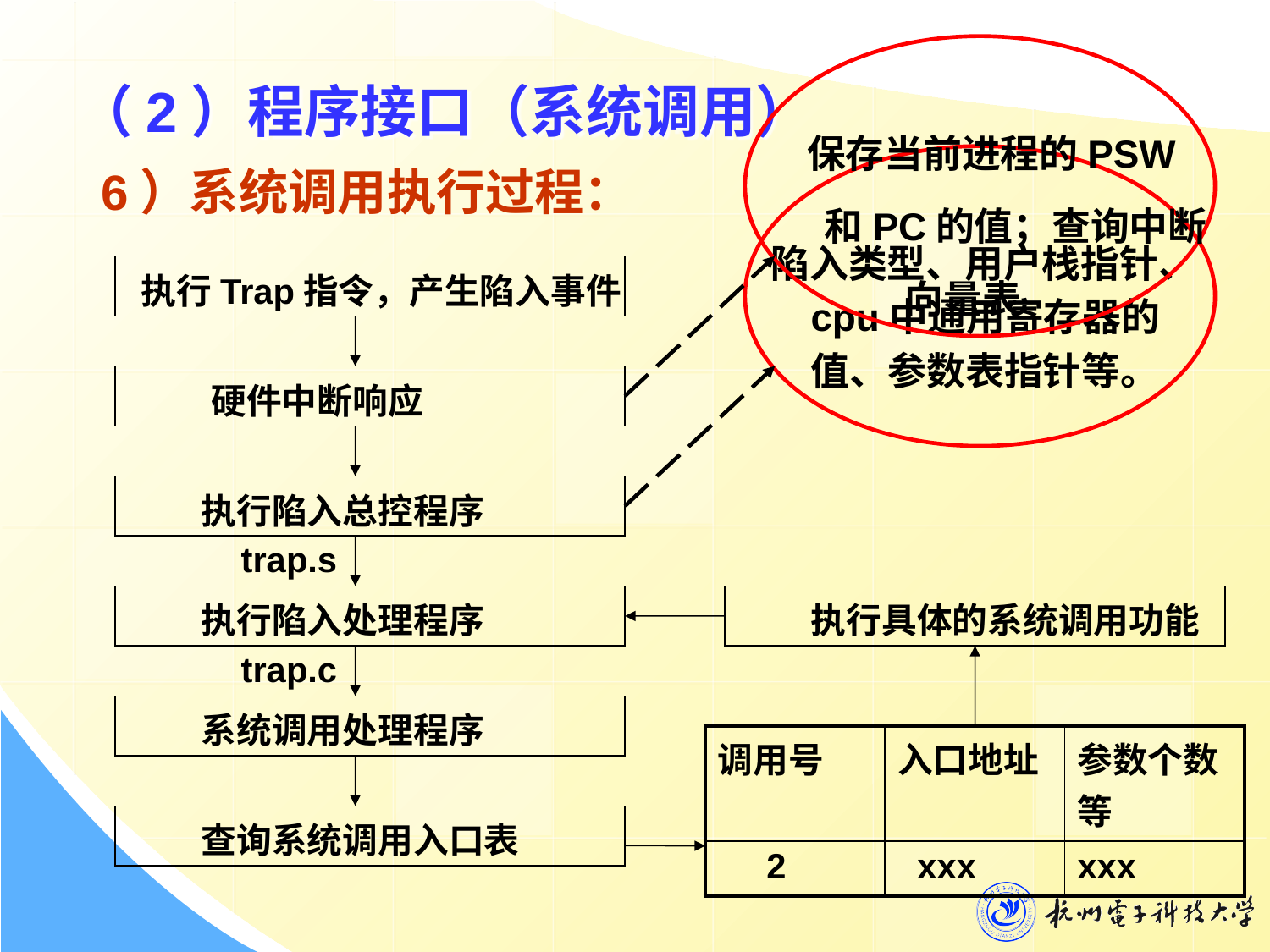

保存当前进程的PSW
     和PC的值；查询中断
              向量表

# （2）程序接口（系统调用）
6）系统调用执行过程：

陷入类型、用户栈指针、cpu中通用寄存器的值、参数表指针等。

执行Trap指令，产生陷入事件

硬件中断响应

执行陷入总控程序trap.s

执行陷入处理程序trap.c

执行具体的系统调用功能

系统调用处理程序
| 调用号 | 入口地址 | 参数个数等 |
| --- | --- | --- |
| 2 | xxx | xxx |

查询系统调用入口表